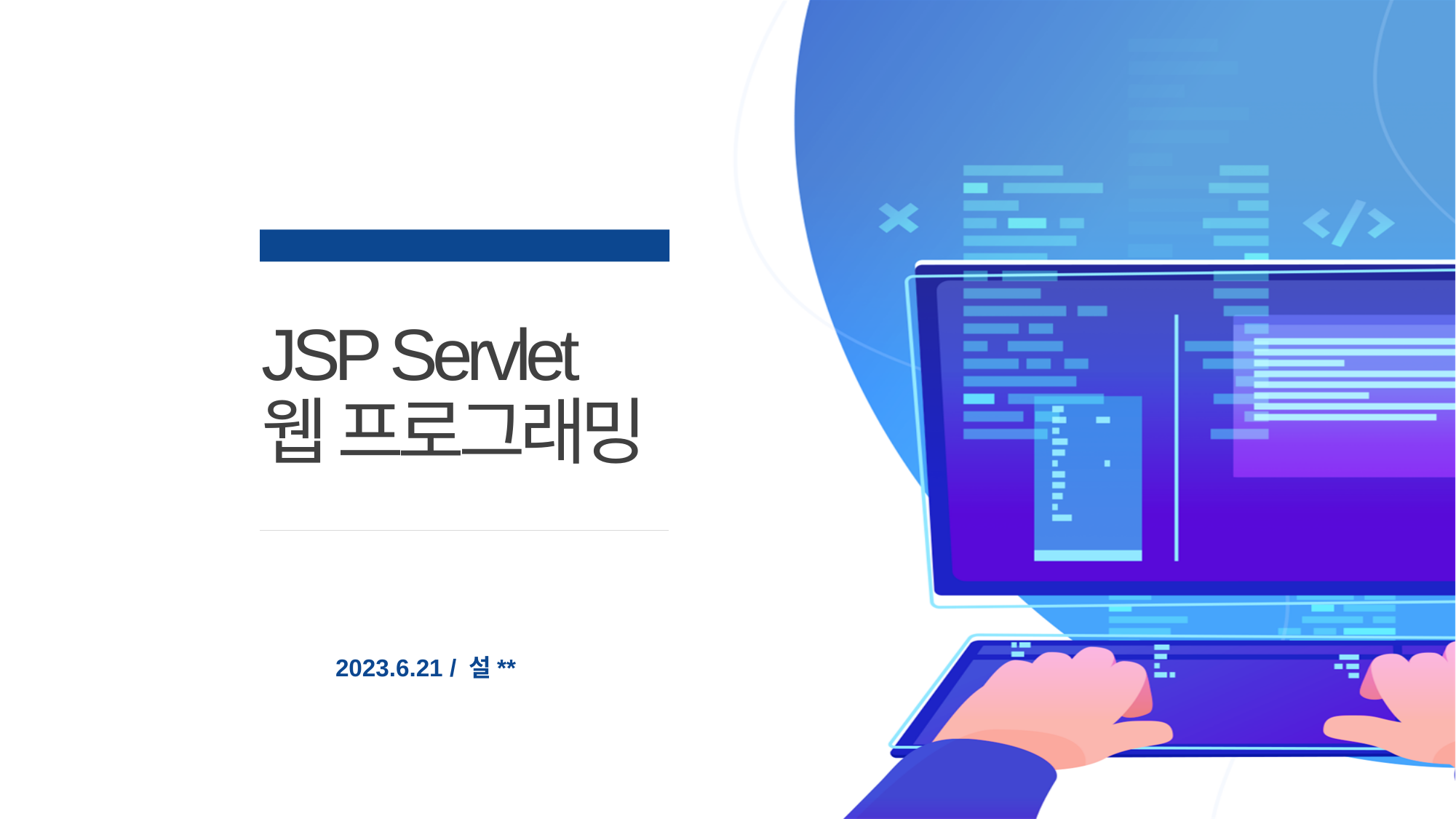

프로그래밍 JSP&Servlet
JSP Servlet
웹 프로그래밍
2023.6.21 / 설**